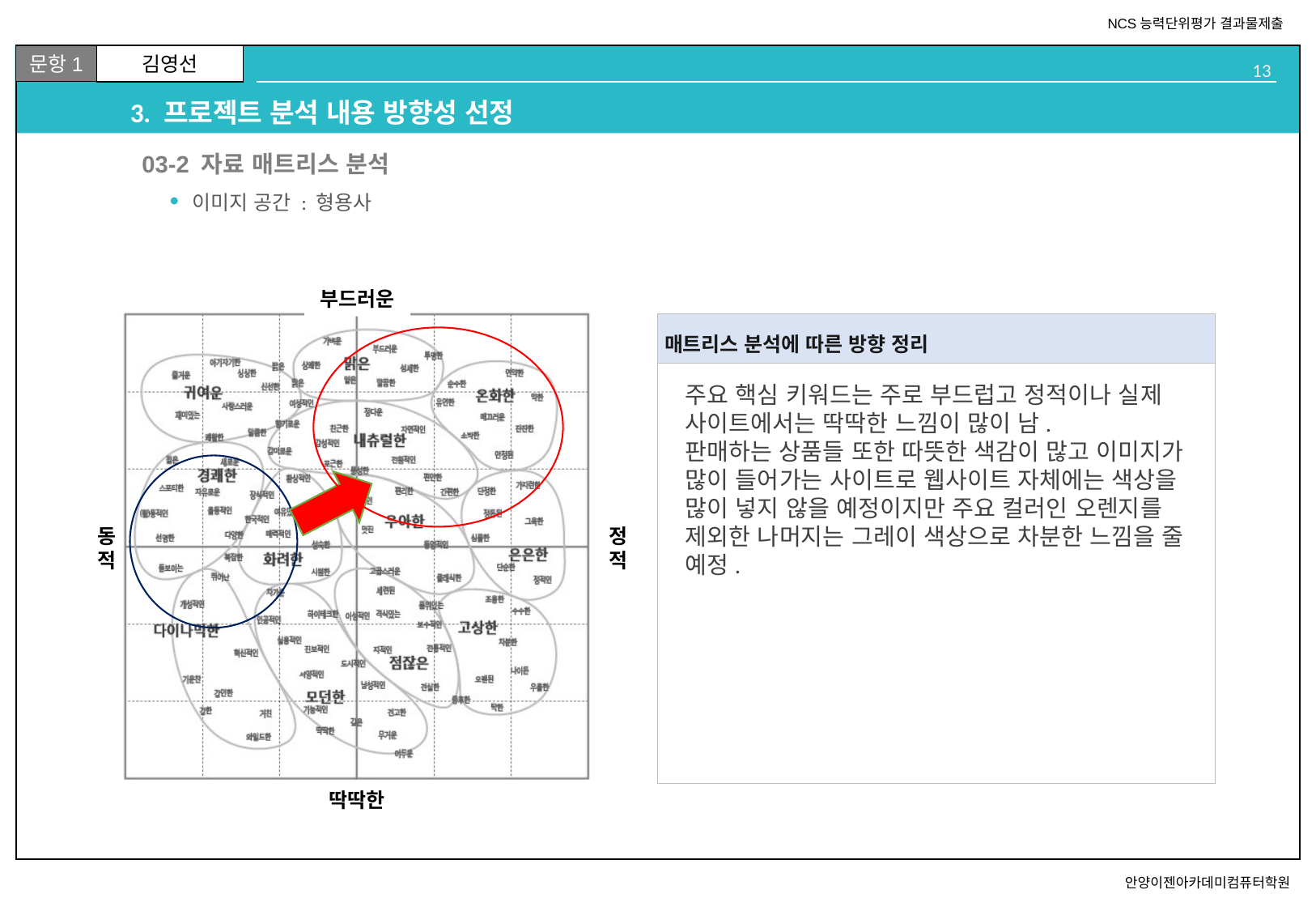

# 3. 프로젝트 분석 내용 방향성 선정
02
03-2 자료 매트리스 분석
이미지 공간 : 형용사

주요 핵심 키워드는 주로 부드럽고 정적이나 실제 사이트에서는 딱딱한 느낌이 많이 남.
판매하는 상품들 또한 따뜻한 색감이 많고 이미지가 많이 들어가는 사이트로 웹사이트 자체에는 색상을 많이 넣지 않을 예정이지만 주요 컬러인 오렌지를 제외한 나머지는 그레이 색상으로 차분한 느낌을 줄 예정.